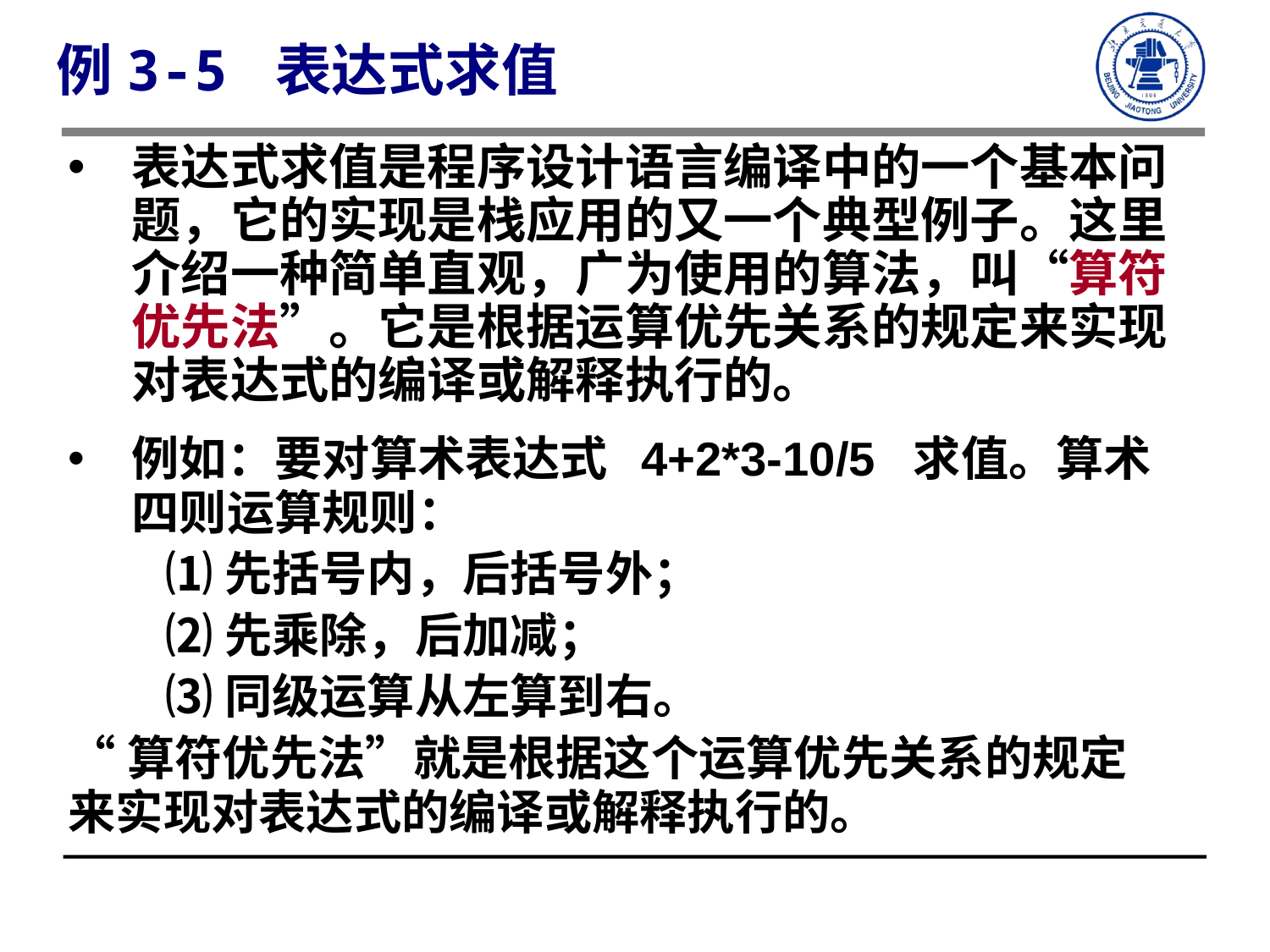

例3-5 表达式求值
表达式求值是程序设计语言编译中的一个基本问题，它的实现是栈应用的又一个典型例子。这里介绍一种简单直观，广为使用的算法，叫“算符优先法”。它是根据运算优先关系的规定来实现对表达式的编译或解释执行的。
例如：要对算术表达式  4+2*3-10/5  求值。算术四则运算规则：
         ⑴先括号内，后括号外；
         ⑵先乘除，后加减；
         ⑶同级运算从左算到右。
“算符优先法”就是根据这个运算优先关系的规定来实现对表达式的编译或解释执行的。